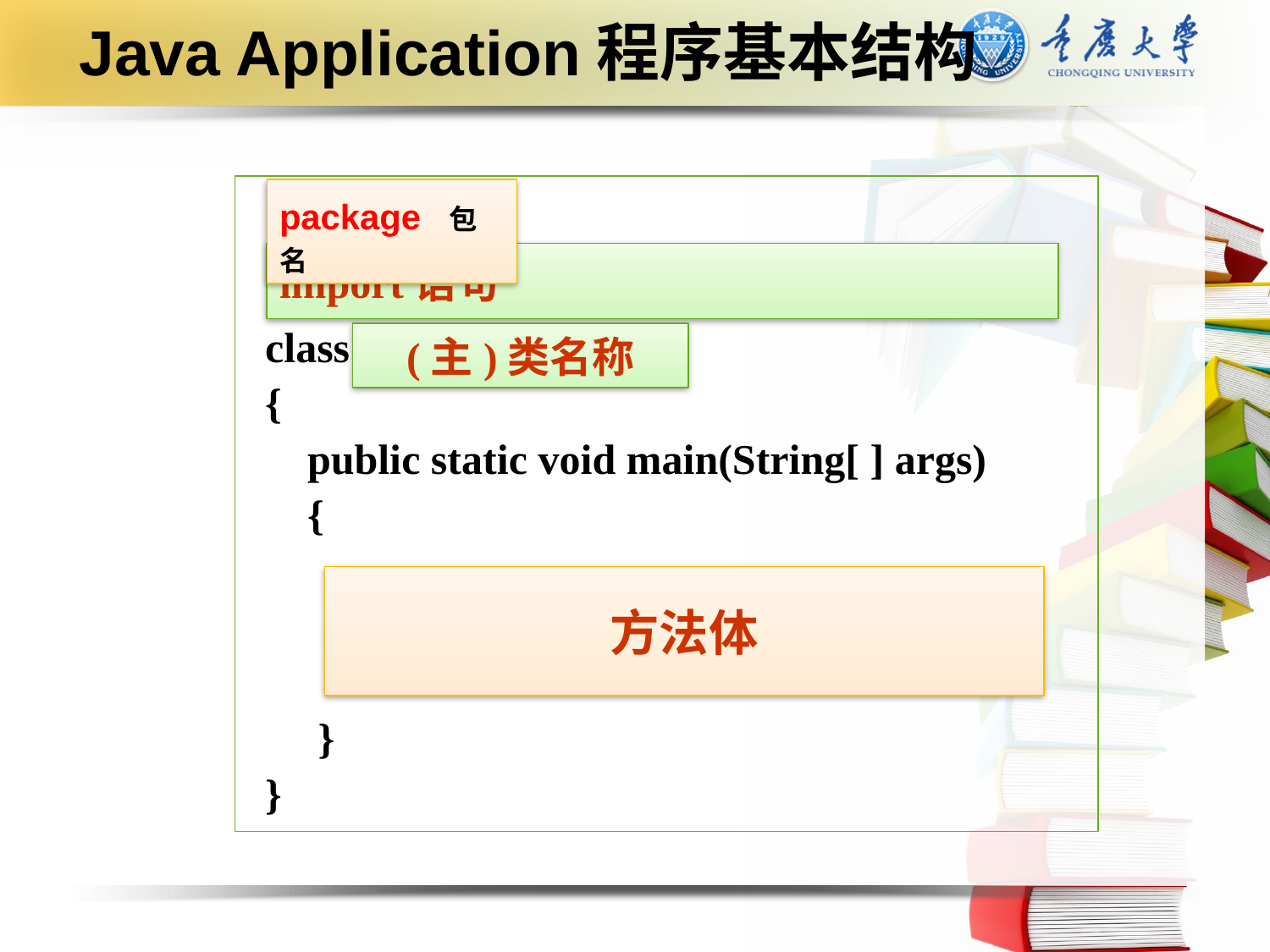

# Java Application程序基本结构

import语句
class
{
    public static void main(String[ ] args)
    {

     }
}
(主)类名称
方法体
package  包名
18